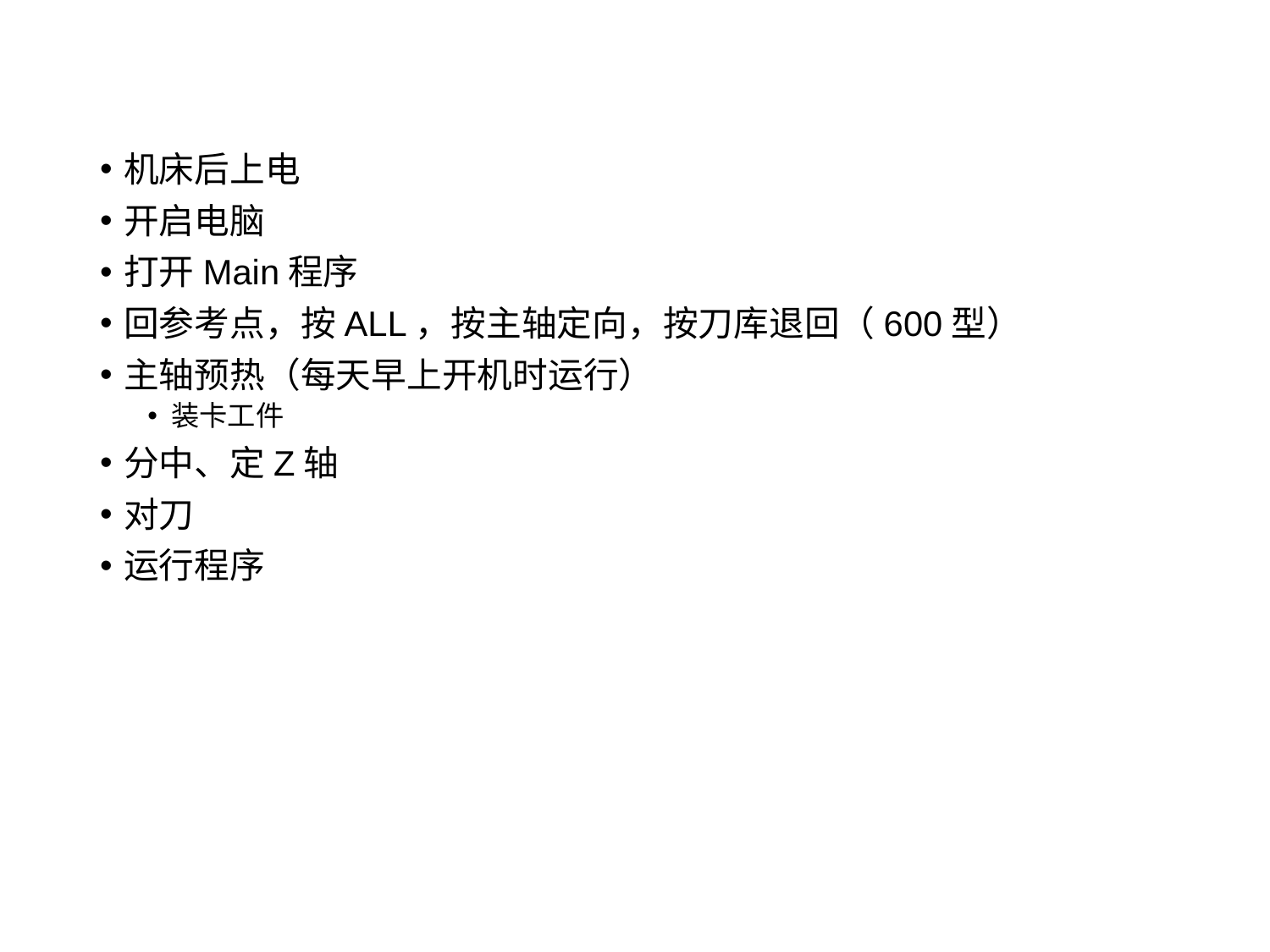

#
机床后上电
开启电脑
打开Main程序
回参考点，按ALL，按主轴定向，按刀库退回（600型）
主轴预热（每天早上开机时运行）
装卡工件
分中、定Z轴
对刀
运行程序